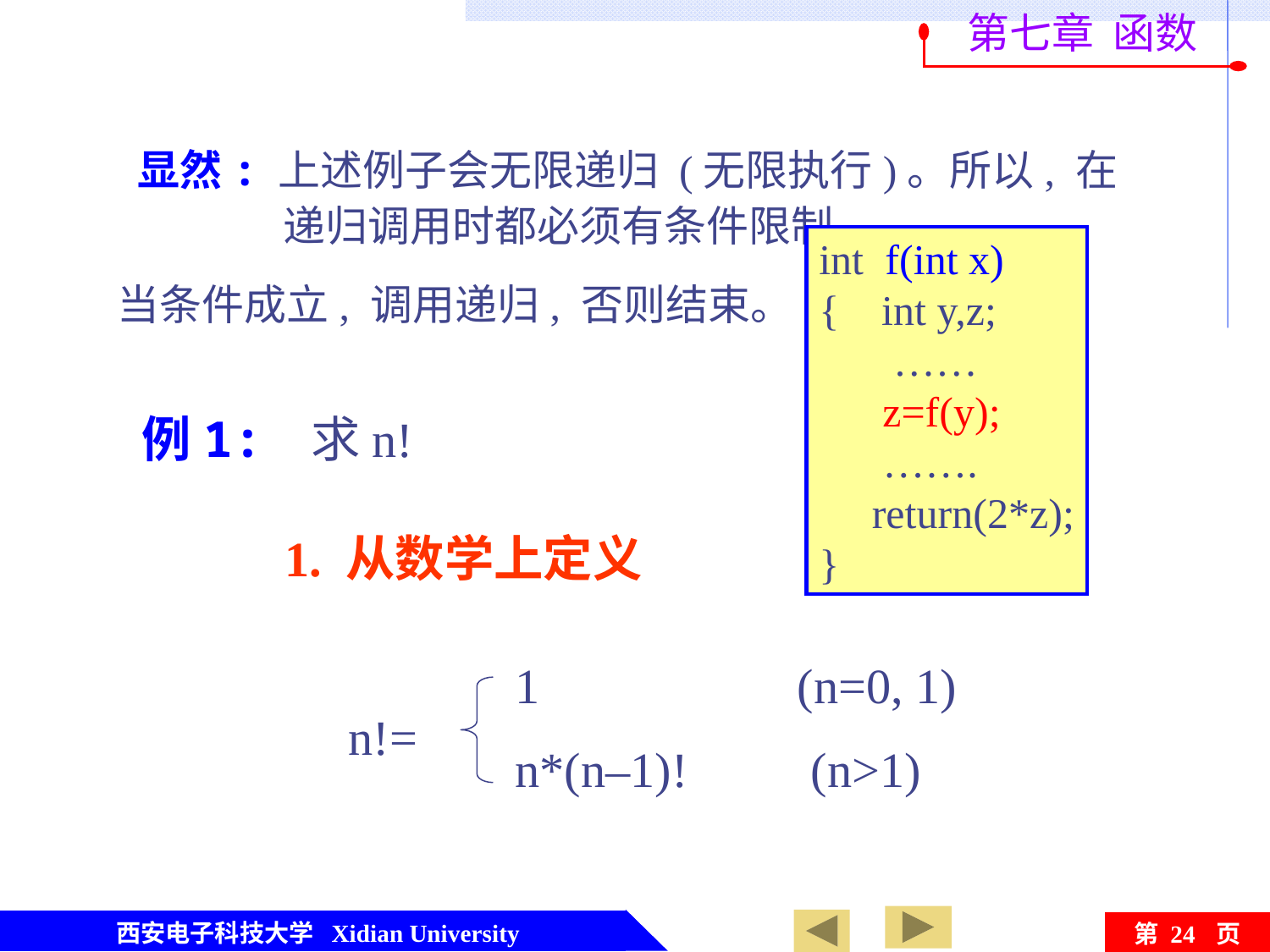

第七章  函数

显然: 上述例子会无限递归 (无限执行)。所以, 在递归调用时都必须有条件限制。
int  f(int x)
{    int y,z;
       ……
      z=f(y);
      …….
     return(2*z);
}
当条件成立, 调用递归, 否则结束。
例1:   求n!
1. 从数学上定义
1                     (n=0, 1)
n*(n–1)!          (n>1)

n!=